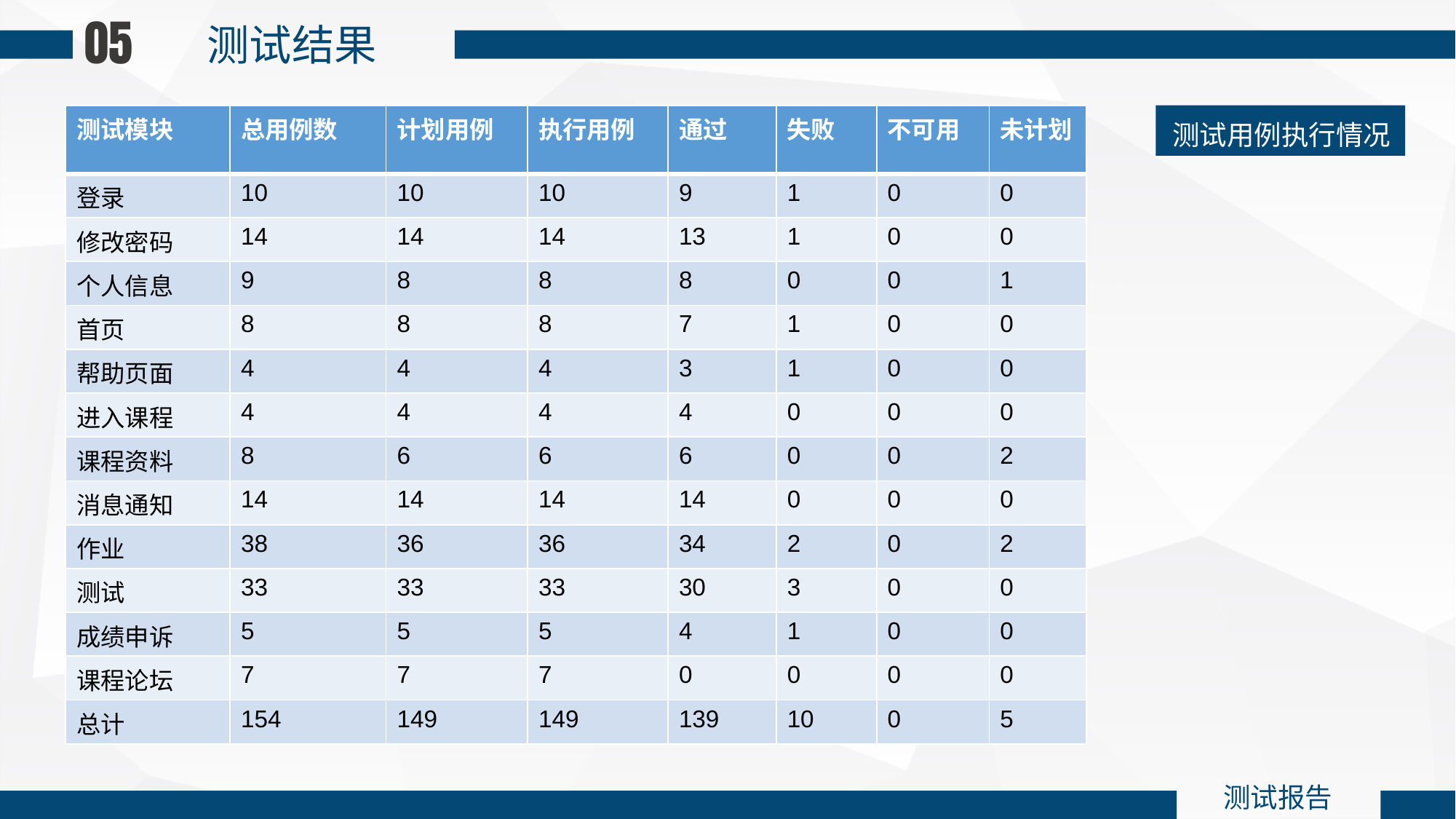

05
测试结果

| 测试模块 | 总用例数 | 计划用例 | 执行用例 | 通过 | 失败 | 不可用 | 未计划 |
| --- | --- | --- | --- | --- | --- | --- | --- |
| 登录 | 10 | 10 | 10 | 9 | 1 | 0 | 0 |
| 修改密码 | 14 | 14 | 14 | 13 | 1 | 0 | 0 |
| 个人信息 | 9 | 8 | 8 | 8 | 0 | 0 | 1 |
| 首页 | 8 | 8 | 8 | 7 | 1 | 0 | 0 |
| 帮助页面 | 4 | 4 | 4 | 3 | 1 | 0 | 0 |
| 进入课程 | 4 | 4 | 4 | 4 | 0 | 0 | 0 |
| 课程资料 | 8 | 6 | 6 | 6 | 0 | 0 | 2 |
| 消息通知 | 14 | 14 | 14 | 14 | 0 | 0 | 0 |
| 作业 | 38 | 36 | 36 | 34 | 2 | 0 | 2 |
| 测试 | 33 | 33 | 33 | 30 | 3 | 0 | 0 |
| 成绩申诉 | 5 | 5 | 5 | 4 | 1 | 0 | 0 |
| 课程论坛 | 7 | 7 | 7 | 0 | 0 | 0 | 0 |
| 总计 | 154 | 149 | 149 | 139 | 10 | 0 | 5 |

    测试用例执行情况
测试报告